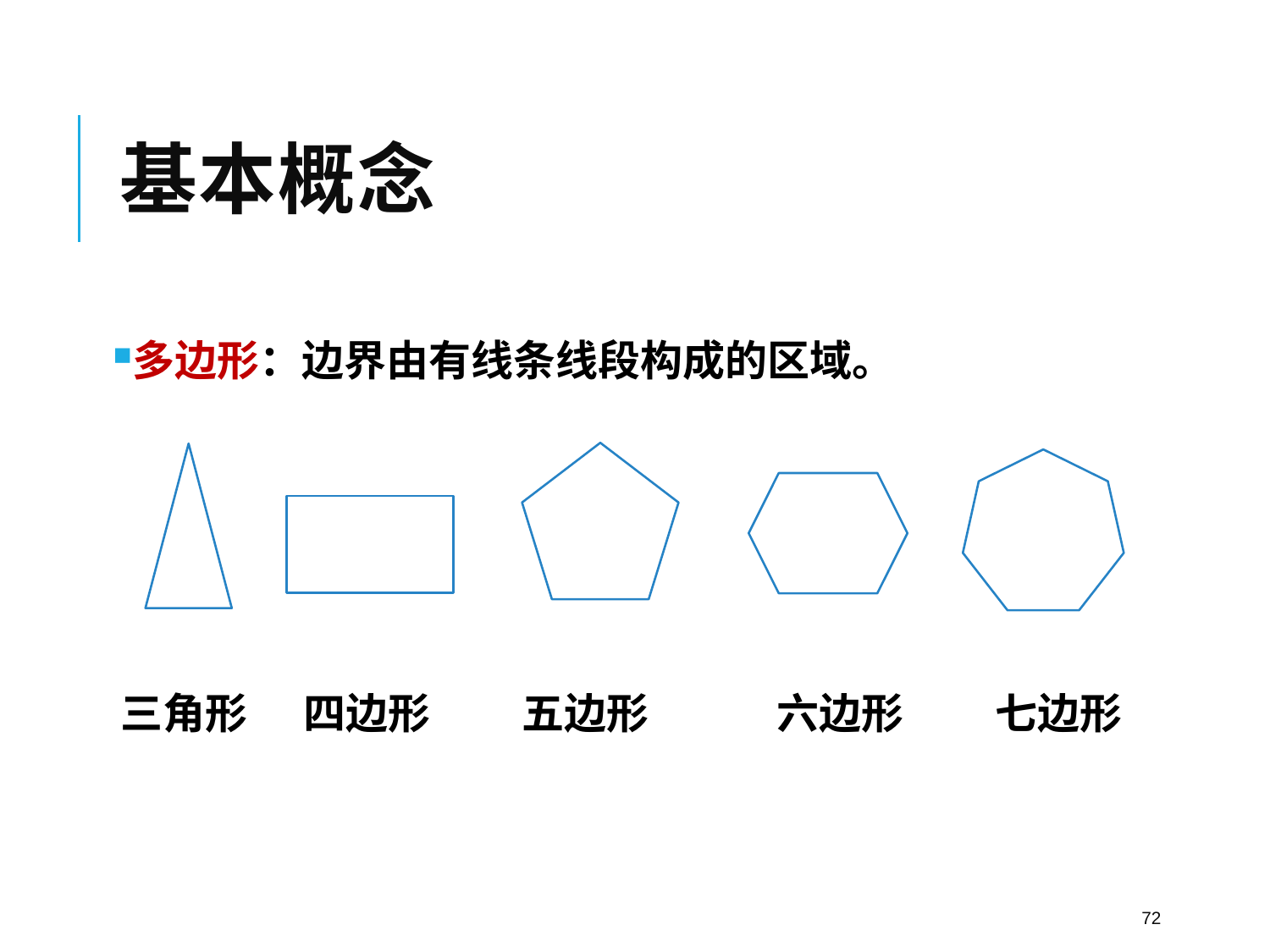

# 基本概念
多边形：边界由有线条线段构成的区域。

三角形
四边形
五边形
六边形
七边形
72